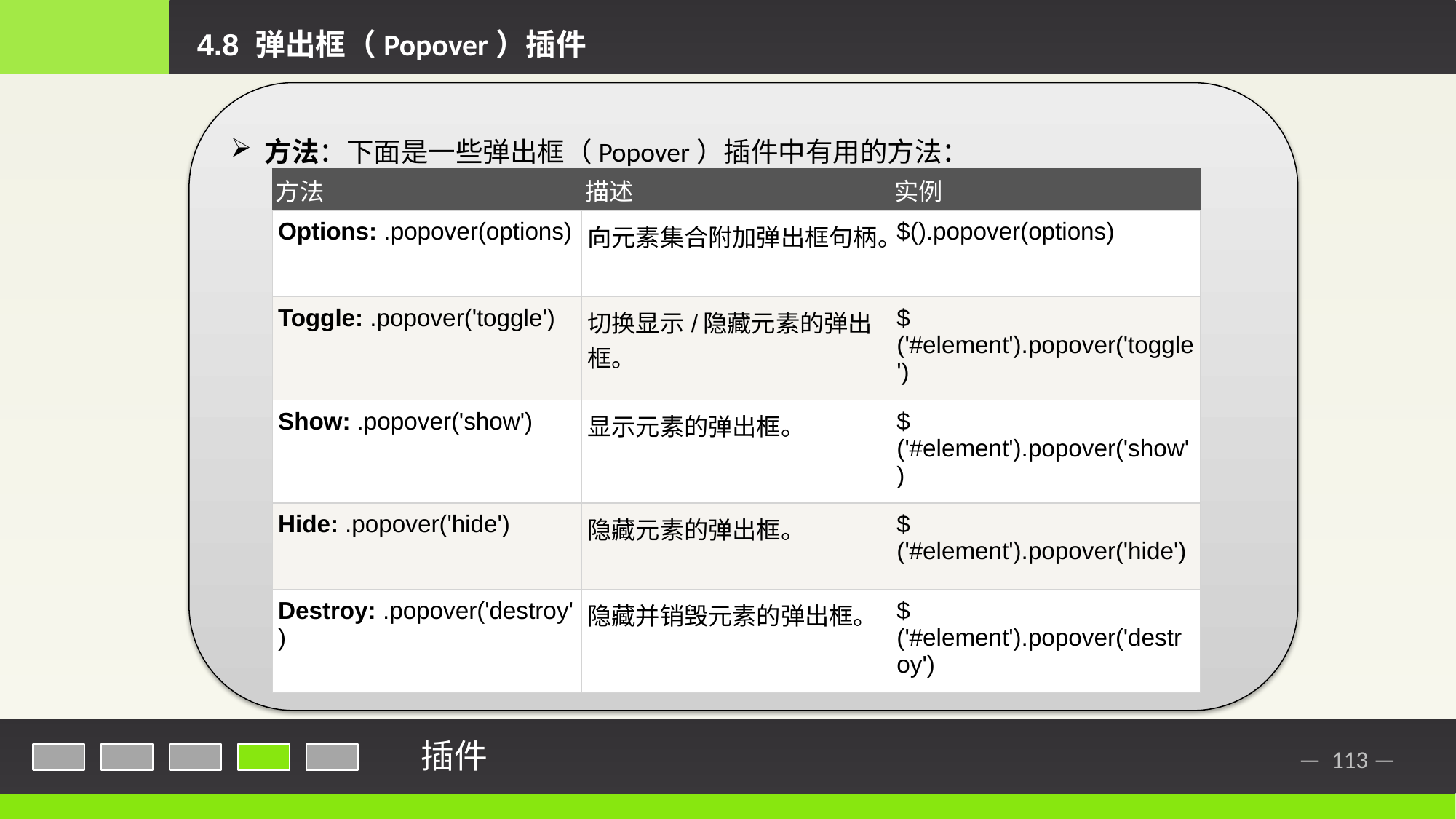

4.8 弹出框（Popover）插件
方法：下面是一些弹出框（Popover）插件中有用的方法：

| 方法 | 描述 | 实例 |
| --- | --- | --- |
| Options: .popover(options) | 向元素集合附加弹出框句柄。 | $().popover(options) |
| Toggle: .popover('toggle') | 切换显示/隐藏元素的弹出框。 | $('#element').popover('toggle') |
| Show: .popover('show') | 显示元素的弹出框。 | $('#element').popover('show') |
| Hide: .popover('hide') | 隐藏元素的弹出框。 | $('#element').popover('hide') |
| Destroy: .popover('destroy') | 隐藏并销毁元素的弹出框。 | $('#element').popover('destroy') |